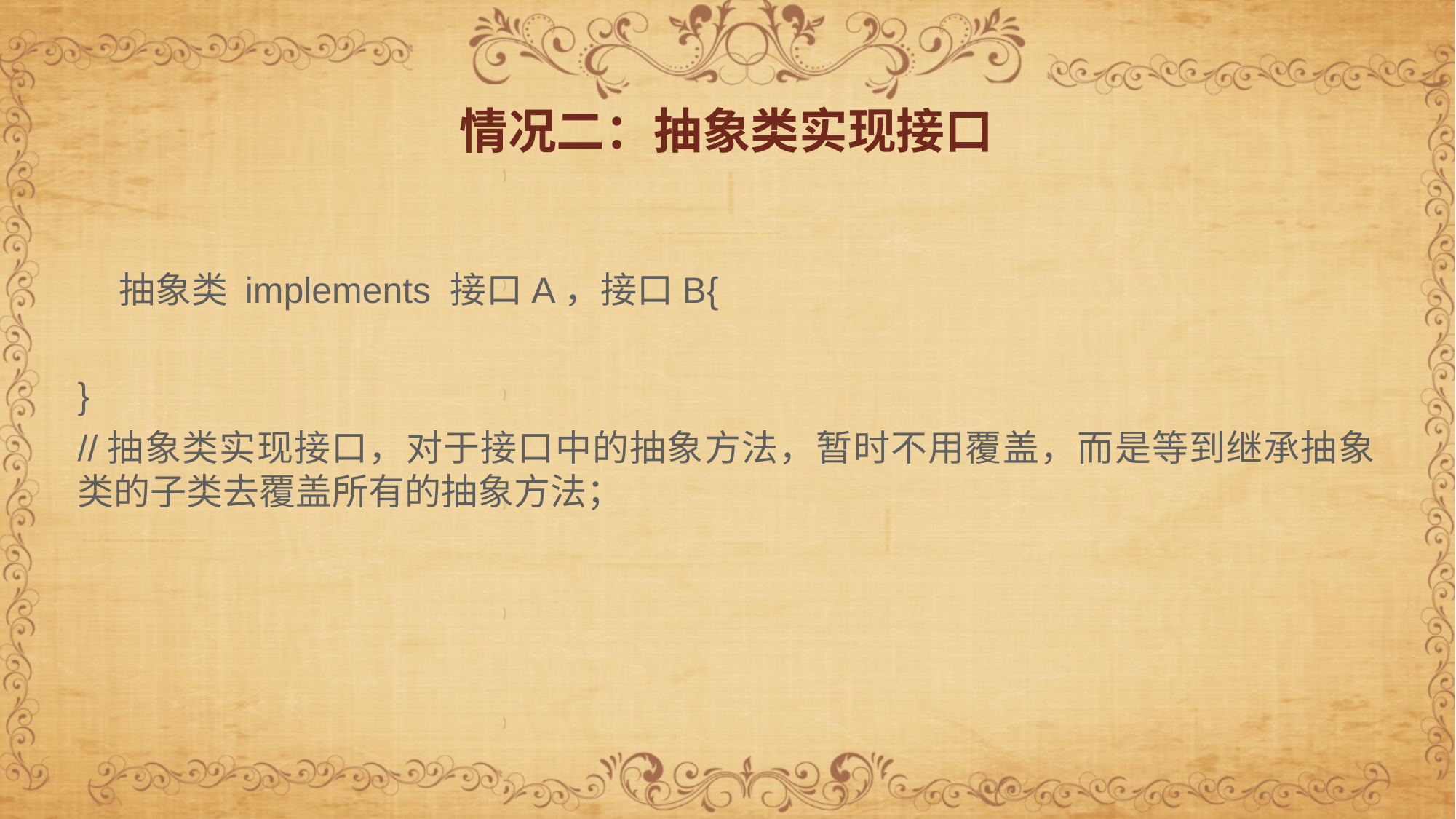

情况二：抽象类实现接口

    抽象类 implements 接口A，接口B{

}
//抽象类实现接口，对于接口中的抽象方法，暂时不用覆盖，而是等到继承抽象类的子类去覆盖所有的抽象方法；